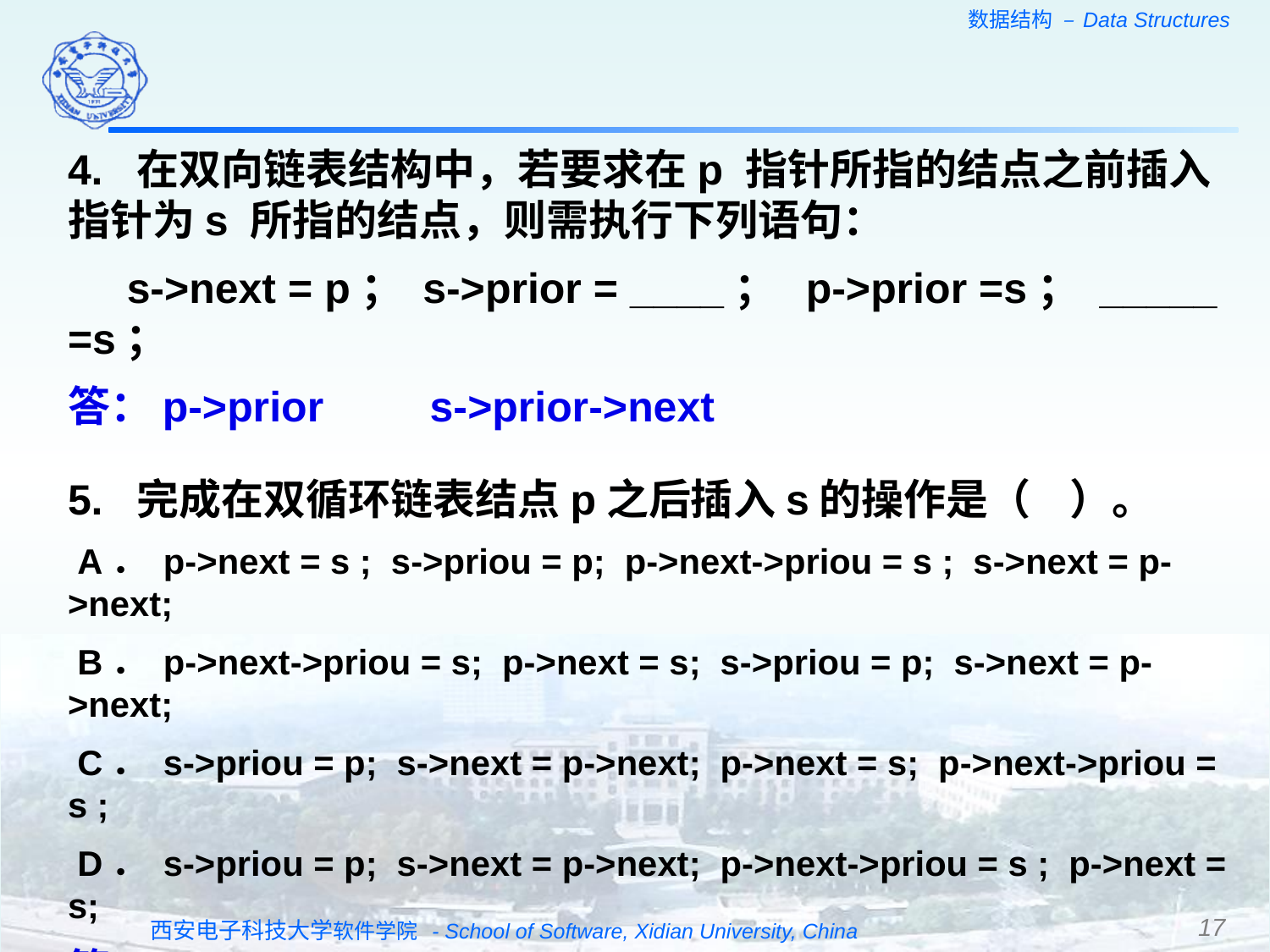

4.  在双向链表结构中，若要求在p 指针所指的结点之前插入指针为s 所指的结点，则需执行下列语句：
     s->next = p； s->prior = ____；  p->prior =s； _____ =s；
答：p->prior         s->prior->next
5.  完成在双循环链表结点p之后插入s的操作是（    ）。
 A． p->next = s ;  s->priou = p;  p->next->priou = s ;  s->next = p->next;
 B． p->next->priou = s;  p->next = s;  s->priou = p;  s->next = p->next;
 C． s->priou = p;  s->next = p->next;  p->next = s;  p->next->priou = s ;
 D． s->priou = p;  s->next = p->next;  p->next->priou = s ;  p->next = s;
答：D
17